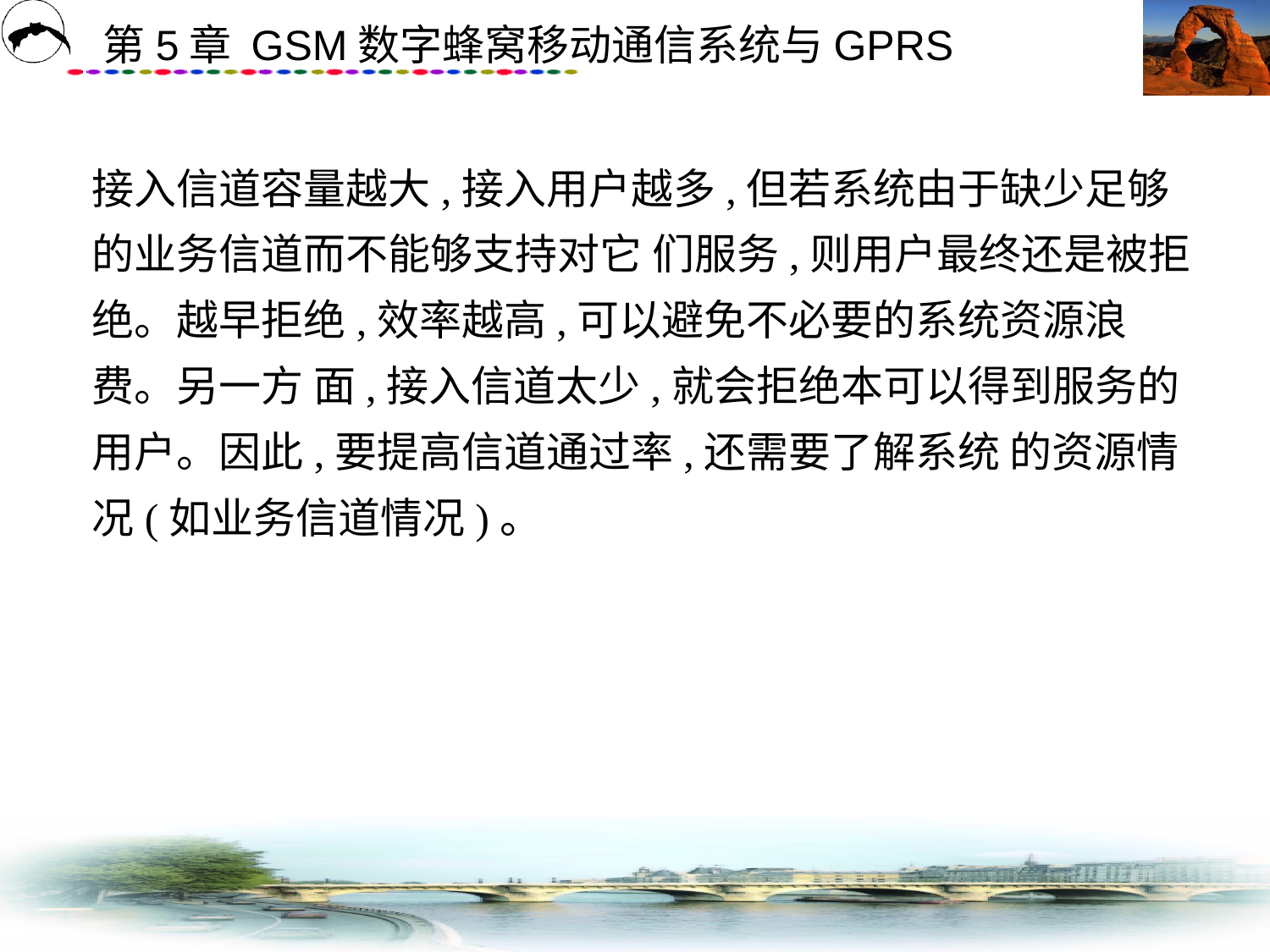

# 接入信道容量越大,接入用户越多,但若系统由于缺少足够的业务信道而不能够支持对它 们服务,则用户最终还是被拒绝。越早拒绝,效率越高,可以避免不必要的系统资源浪费。另一方 面,接入信道太少,就会拒绝本可以得到服务的用户。因此,要提高信道通过率,还需要了解系统 的资源情况(如业务信道情况)。